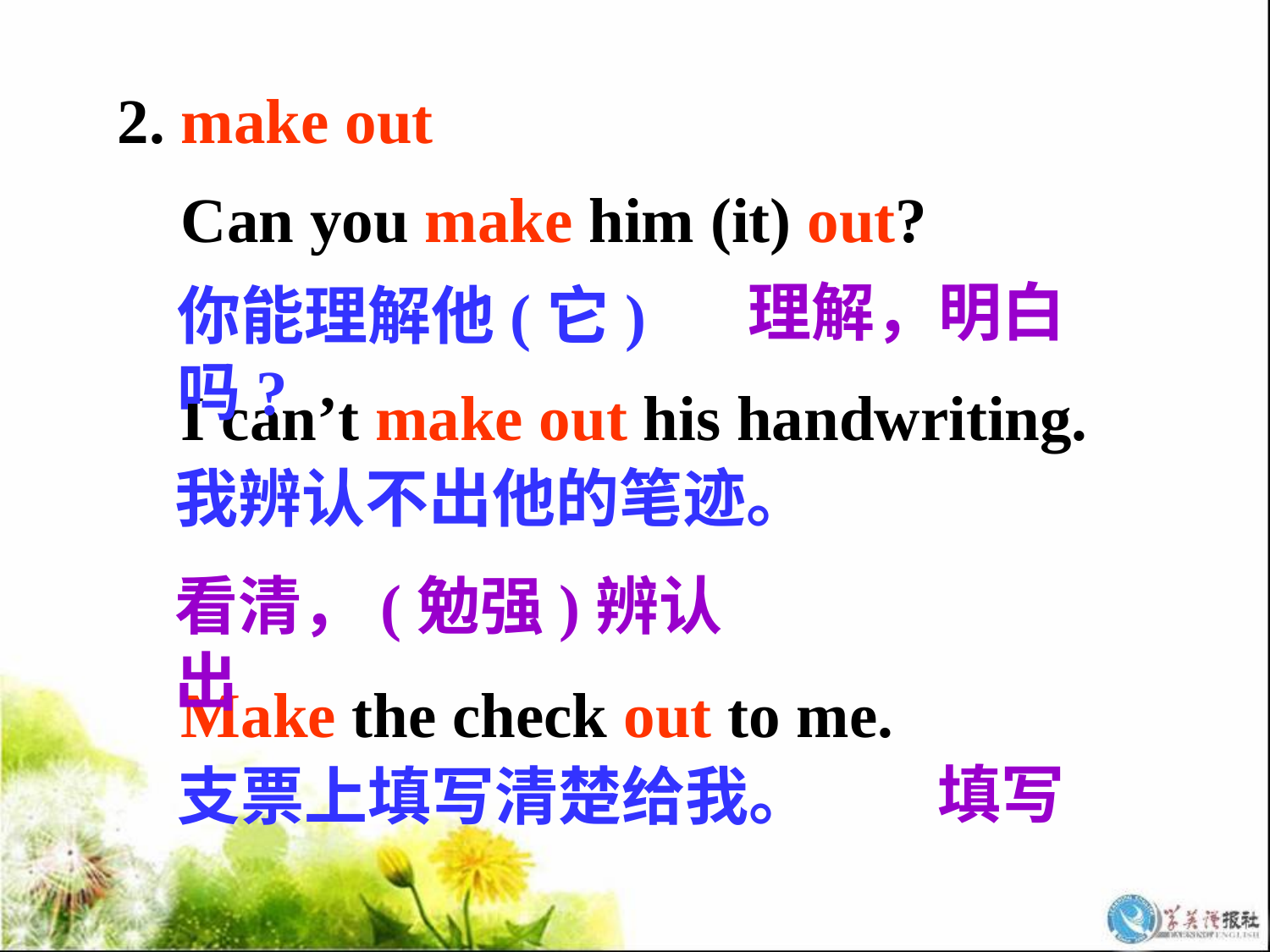

2. make out
    Can you make him (it) out?

    I can’t make out his handwriting.

    Make the check out to me.

理解，明白
你能理解他(它)吗?
我辨认不出他的笔迹。
看清，(勉强)辨认出
填写
支票上填写清楚给我。